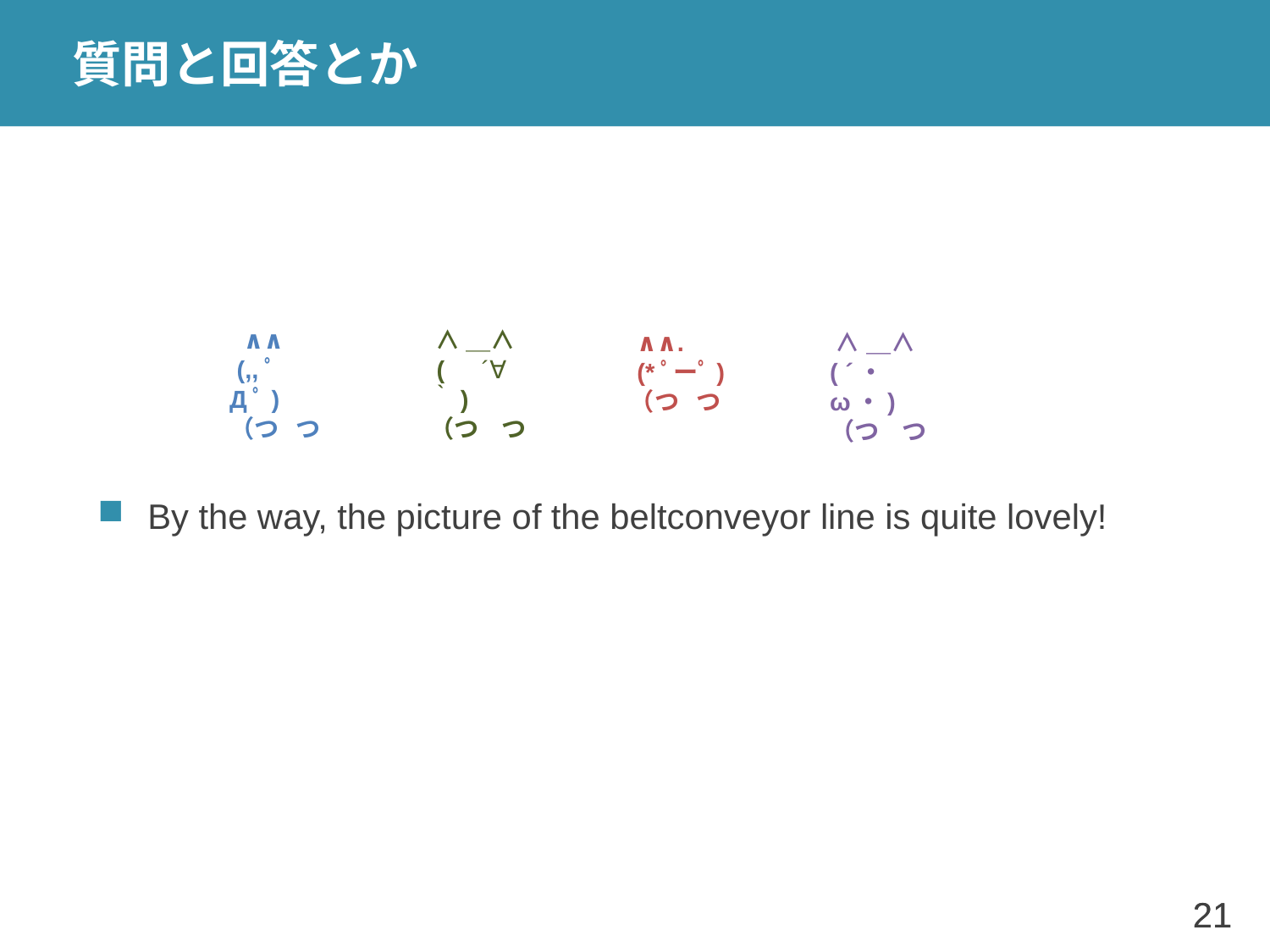

# 質問と回答とか
By the way, the picture of the beltconveyor line is quite lovely!
  ∧∧
 (,,ﾟДﾟ)
（つ   つ
 ∧＿∧
 (　´∀｀)
（つ    つ
 ∧∧.
 (*ﾟーﾟ)（つ   つ
 ∧＿∧
( ´・ω・)（つ    つ